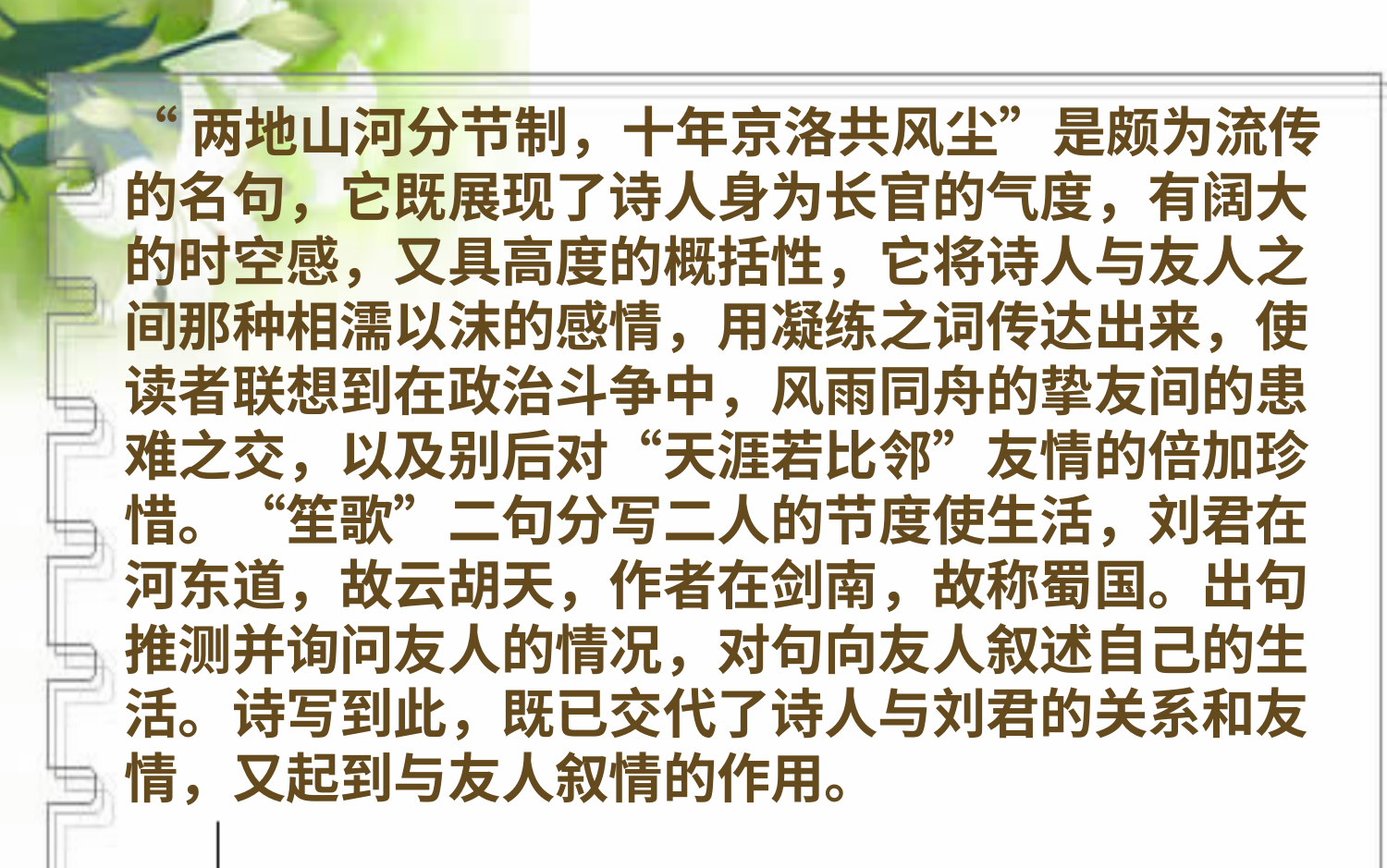

# “两地山河分节制，十年京洛共风尘”是颇为流传的名句，它既展现了诗人身为长官的气度，有阔大的时空感，又具高度的概括性，它将诗人与友人之间那种相濡以沫的感情，用凝练之词传达出来，使读者联想到在政治斗争中，风雨同舟的挚友间的患难之交，以及别后对“天涯若比邻”友情的倍加珍惜。“笙歌”二句分写二人的节度使生活，刘君在河东道，故云胡天，作者在剑南，故称蜀国。出句推测并询问友人的情况，对句向友人叙述自己的生活。诗写到此，既已交代了诗人与刘君的关系和友情，又起到与友人叙情的作用。